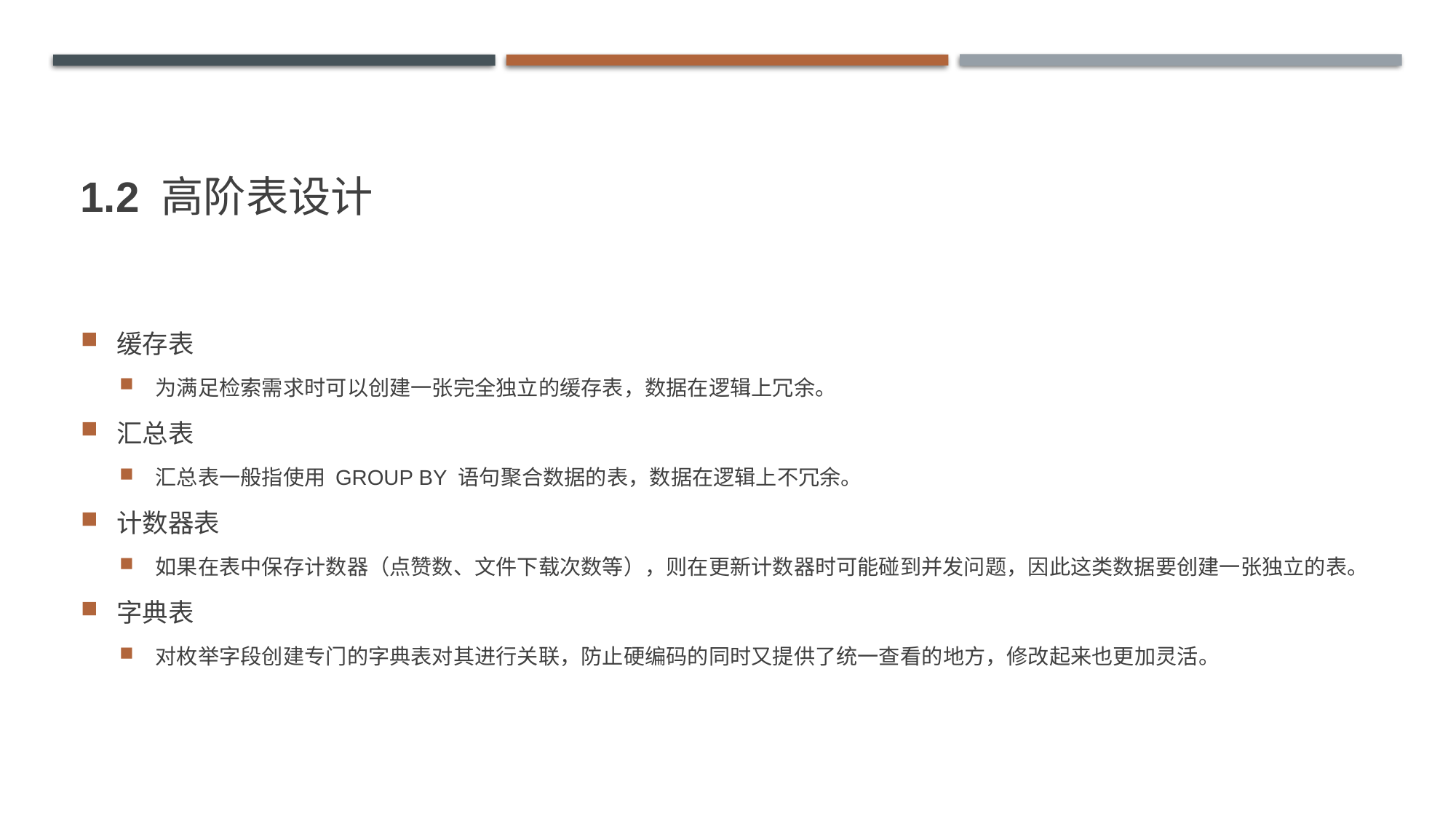

# 1.2 高阶表设计
缓存表
为满足检索需求时可以创建一张完全独立的缓存表，数据在逻辑上冗余。
汇总表
汇总表一般指使用 GROUP BY 语句聚合数据的表，数据在逻辑上不冗余。
计数器表
如果在表中保存计数器（点赞数、文件下载次数等），则在更新计数器时可能碰到并发问题，因此这类数据要创建一张独立的表。
字典表
对枚举字段创建专门的字典表对其进行关联，防止硬编码的同时又提供了统一查看的地方，修改起来也更加灵活。